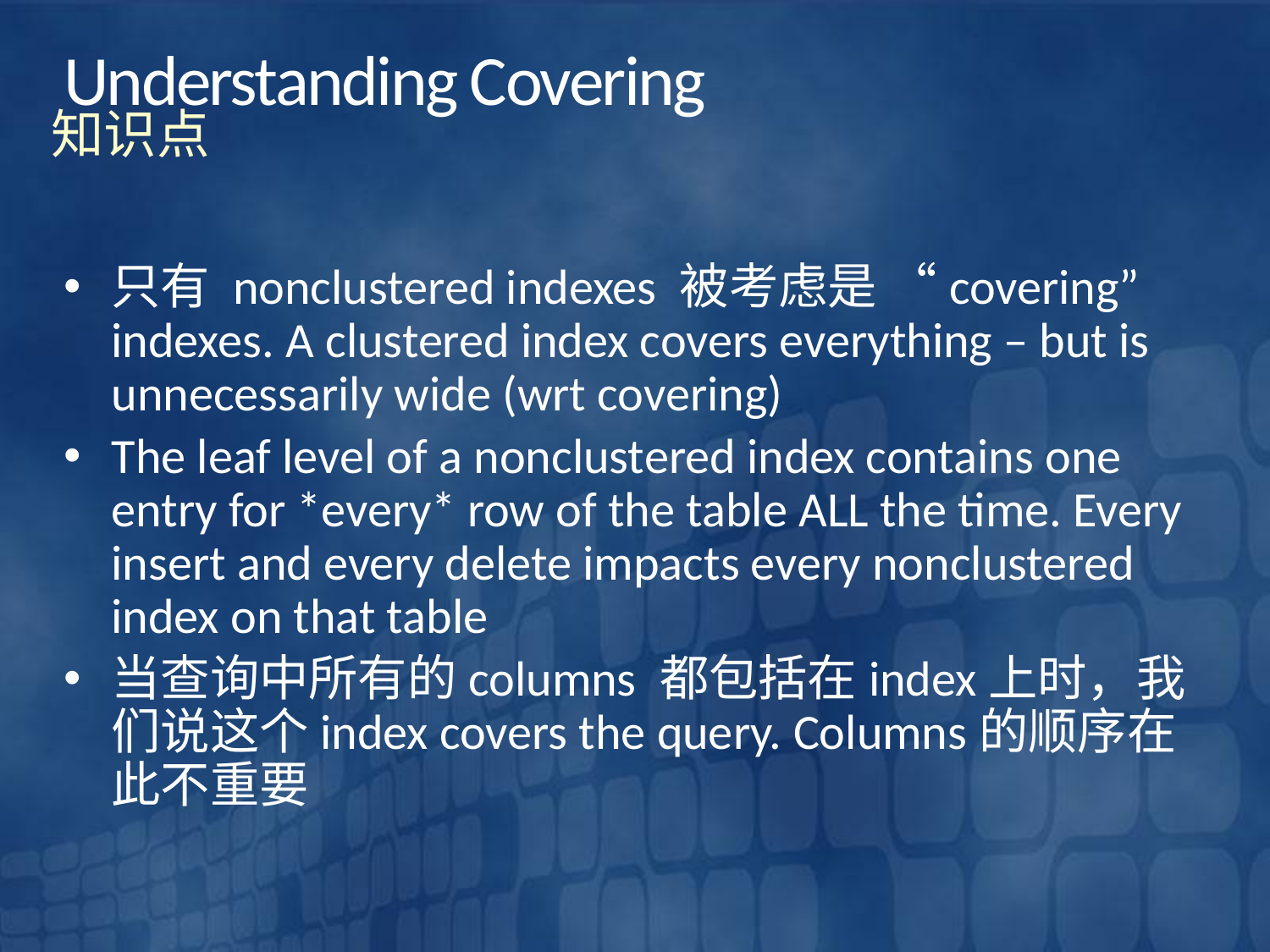

# Understanding Covering
知识点
只有 nonclustered indexes 被考虑是 “covering” indexes. A clustered index covers everything – but is unnecessarily wide (wrt covering)
The leaf level of a nonclustered index contains one entry for *every* row of the table ALL the time. Every insert and every delete impacts every nonclustered index on that table
当查询中所有的columns 都包括在index上时，我们说这个index covers the query. Columns的顺序在此不重要